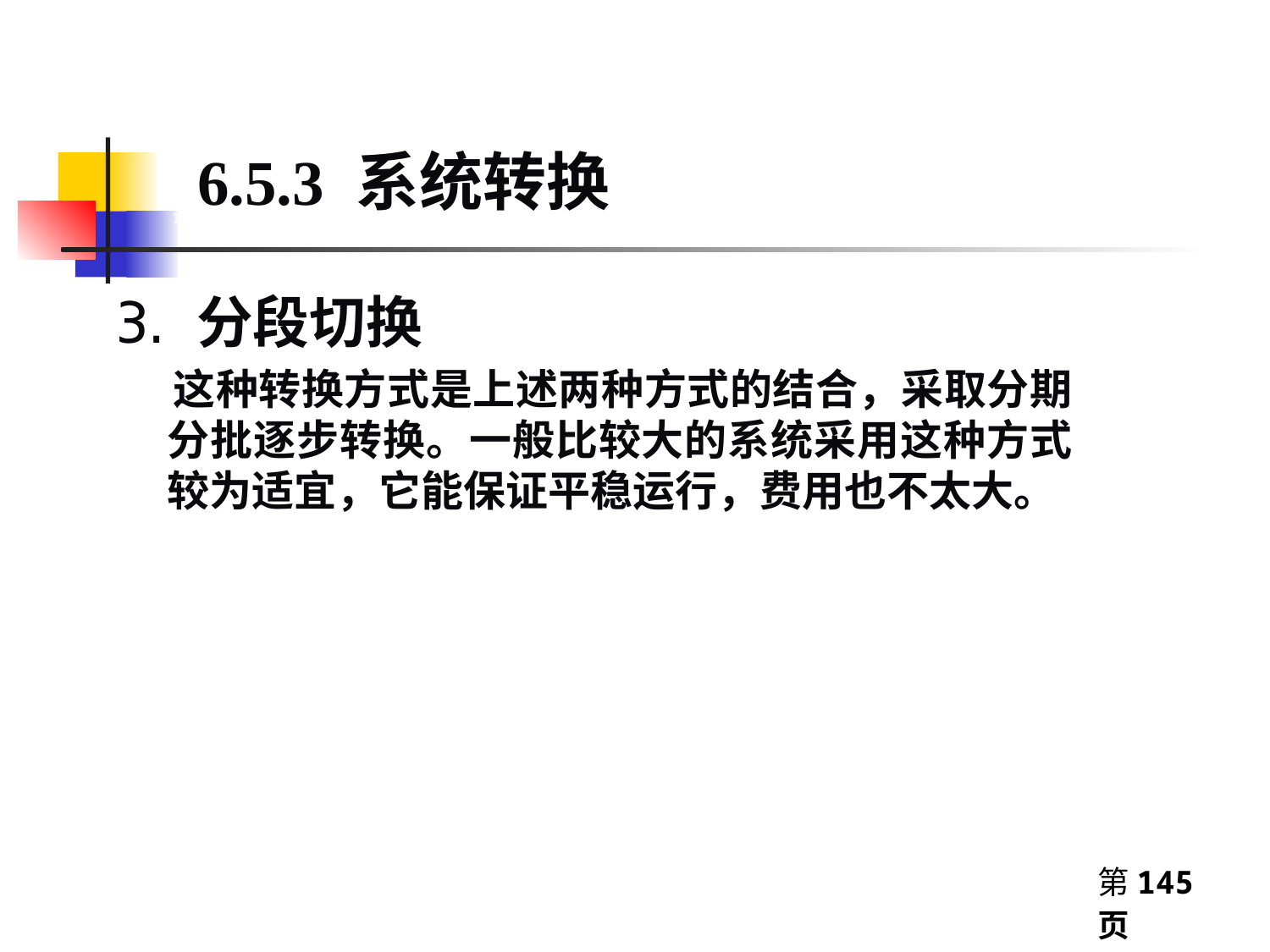

# 1.5.4MIS的结构
6.5.3 系统转换
3. 分段切换
  这种转换方式是上述两种方式的结合，采取分期分批逐步转换。一般比较大的系统采用这种方式较为适宜，它能保证平稳运行，费用也不太大。